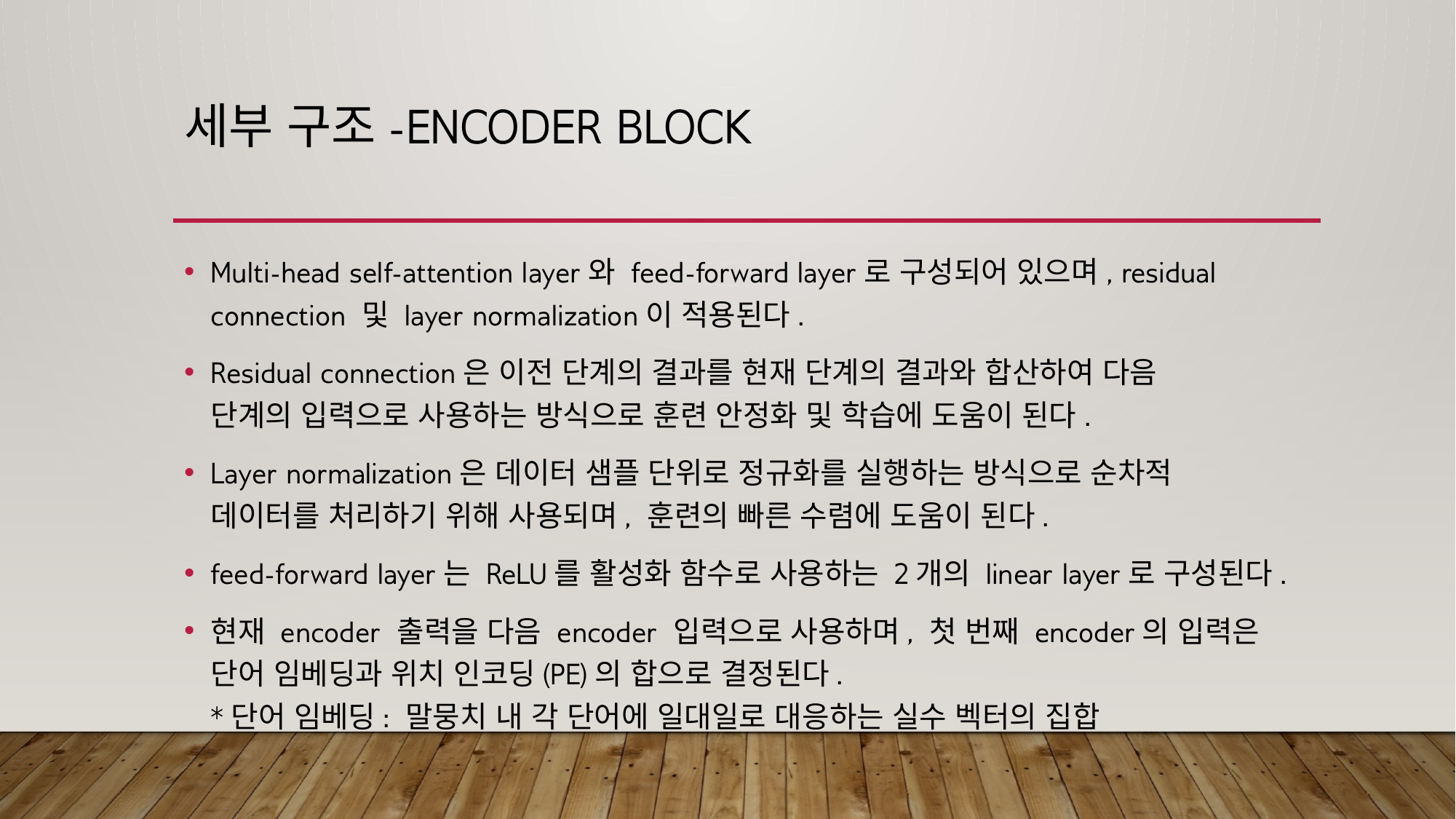

# 세부 구조-encoder block
Multi-head self-attention layer와 feed-forward layer로 구성되어 있으며, residual connection 및 layer normalization이 적용된다.
Residual connection은 이전 단계의 결과를 현재 단계의 결과와 합산하여 다음
단계의 입력으로 사용하는 방식으로 훈련 안정화 및 학습에 도움이 된다.
Layer normalization은 데이터 샘플 단위로 정규화를 실행하는 방식으로 순차적
데이터를 처리하기 위해 사용되며, 훈련의 빠른 수렴에 도움이 된다.
feed-forward layer는 ReLU를 활성화 함수로 사용하는 2개의 linear layer로 구성된다.
현재 encoder 출력을 다음 encoder 입력으로 사용하며, 첫 번째 encoder의 입력은
단어 임베딩과 위치 인코딩(PE)의 합으로 결정된다.
*단어 임베딩: 말뭉치 내 각 단어에 일대일로 대응하는 실수 벡터의 집합